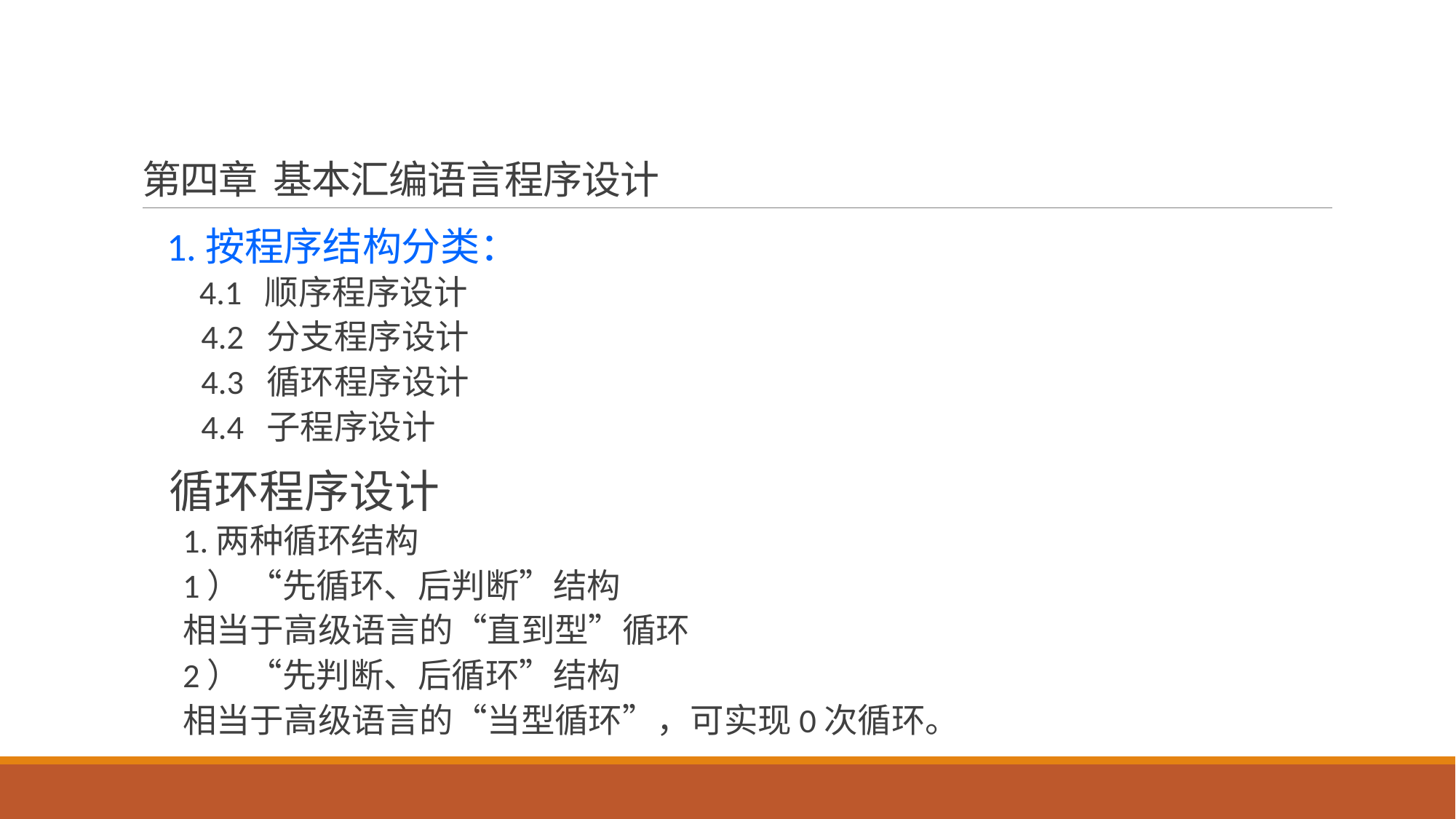

# 第四章  基本汇编语言程序设计
1.按程序结构分类：
 4.1  顺序程序设计
 4.2  分支程序设计
 4.3  循环程序设计
 4.4  子程序设计
循环程序设计
1.两种循环结构
1） “先循环、后判断”结构
相当于高级语言的“直到型”循环
2） “先判断、后循环”结构
相当于高级语言的“当型循环”，可实现0次循环。